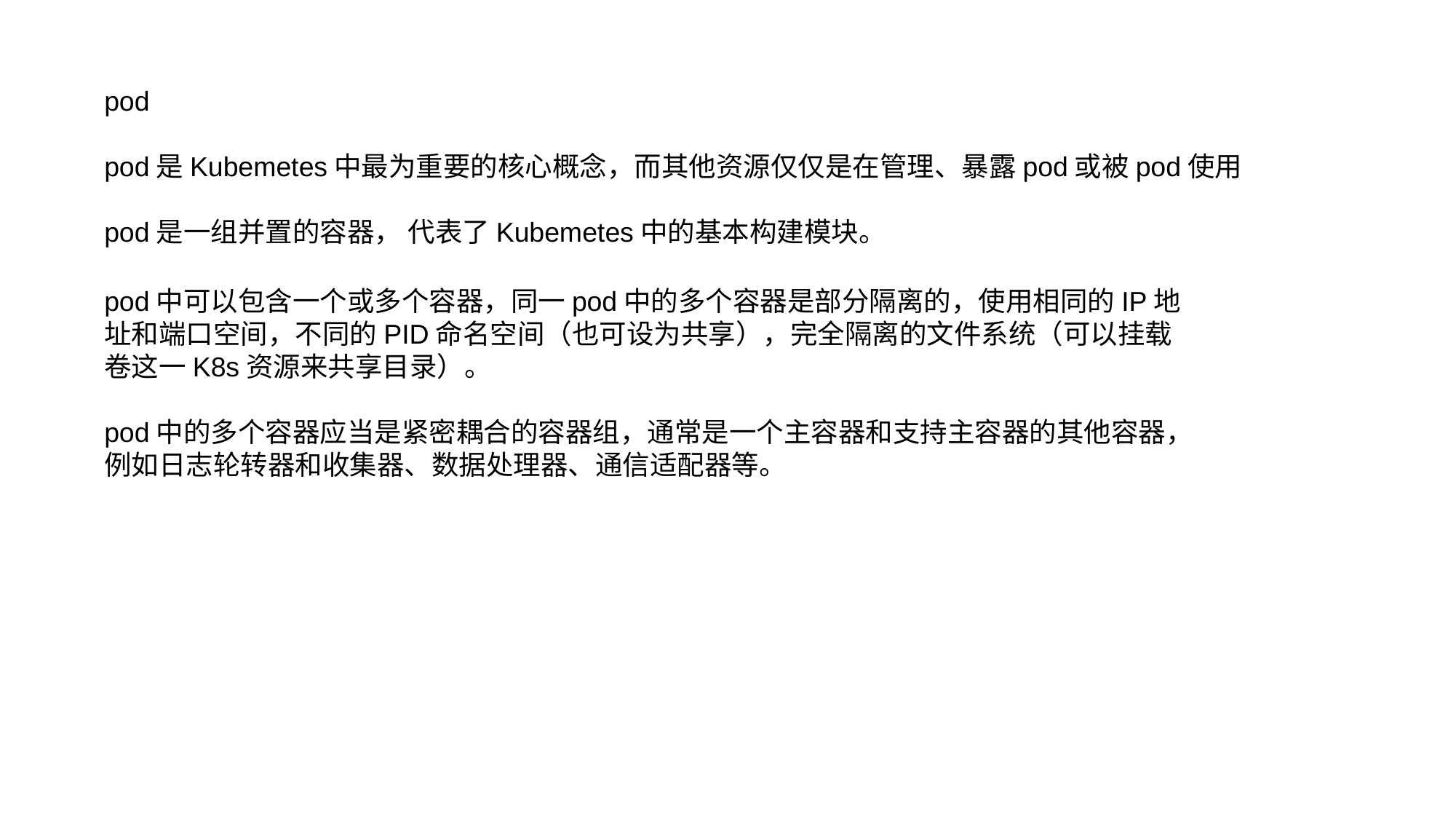

pod

pod是Kubemetes中最为重要的核心概念，而其他资源仅仅是在管理、暴露pod或被pod使用

pod是一组并置的容器， 代表了Kubemetes中的基本构建模块。
pod中可以包含一个或多个容器，同一pod中的多个容器是部分隔离的，使用相同的IP地址和端口空间，不同的PID命名空间（也可设为共享），完全隔离的文件系统（可以挂载卷这一K8s资源来共享目录）。

pod中的多个容器应当是紧密耦合的容器组，通常是一个主容器和支持主容器的其他容器，例如日志轮转器和收集器、数据处理器、通信适配器等。